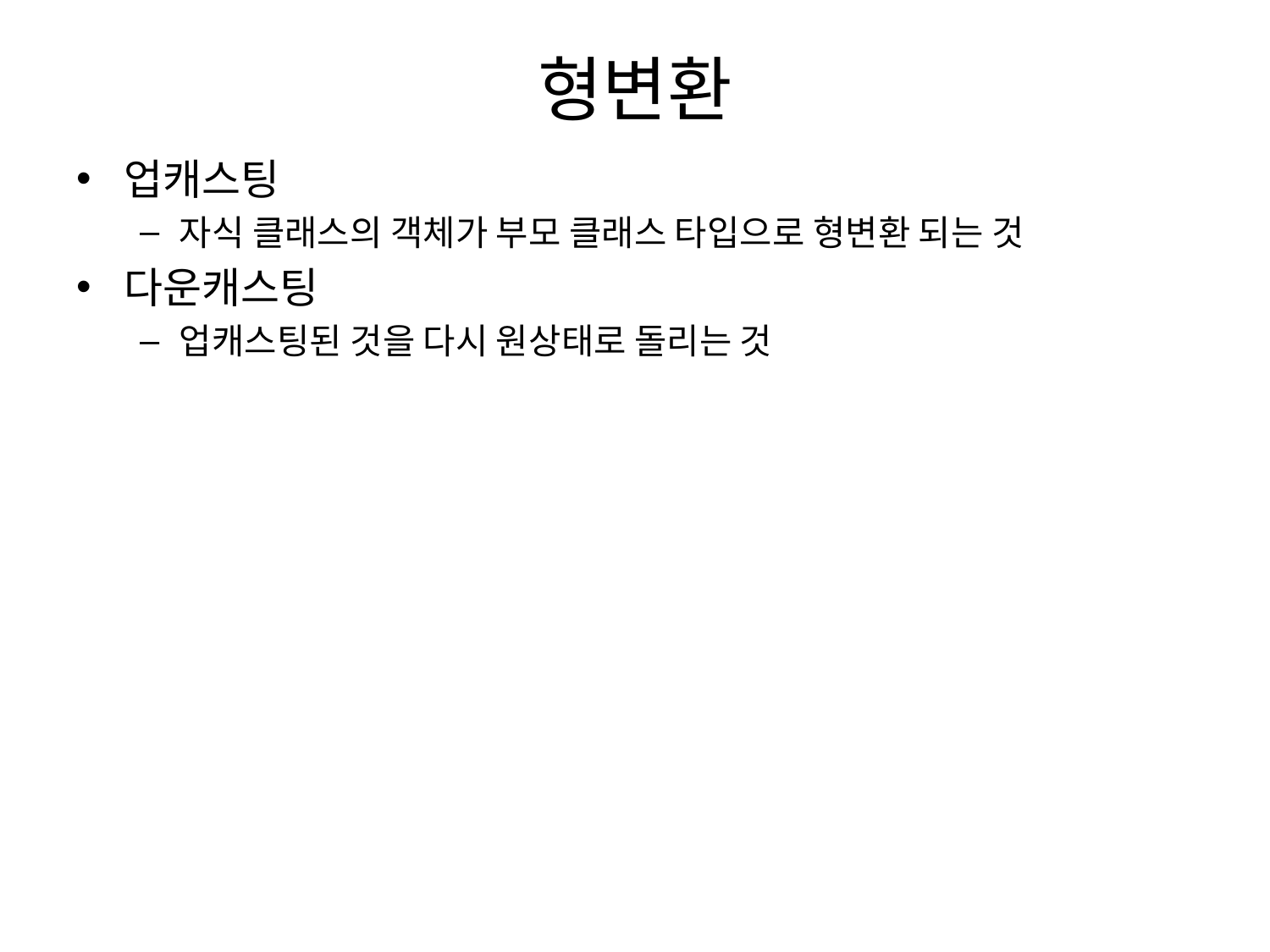

# 형변환
업캐스팅
자식 클래스의 객체가 부모 클래스 타입으로 형변환 되는 것
다운캐스팅
업캐스팅된 것을 다시 원상태로 돌리는 것